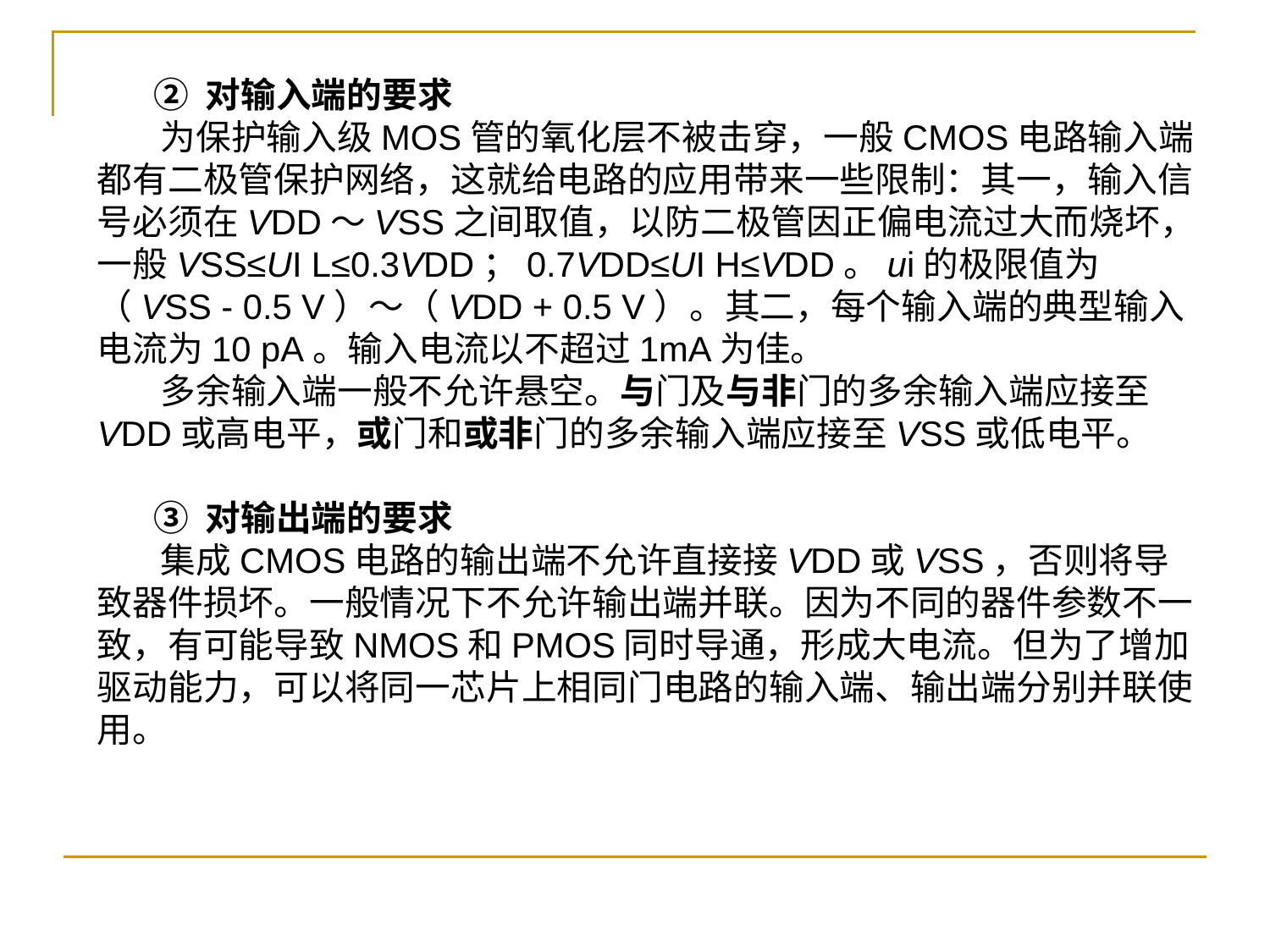

② 对输入端的要求
       为保护输入级MOS管的氧化层不被击穿，一般CMOS电路输入端都有二极管保护网络，这就给电路的应用带来一些限制：其一，输入信号必须在VDD～VSS之间取值，以防二极管因正偏电流过大而烧坏，一般VSS≤UI L≤0.3VDD；0.7VDD≤UI H≤VDD。ui的极限值为（VSS - 0.5 V）～（VDD + 0.5 V）。其二，每个输入端的典型输入电流为10 pA。输入电流以不超过1mA为佳。
       多余输入端一般不允许悬空。与门及与非门的多余输入端应接至VDD或高电平，或门和或非门的多余输入端应接至VSS或低电平。

       ③ 对输出端的要求
       集成CMOS电路的输出端不允许直接接VDD或VSS，否则将导致器件损坏。一般情况下不允许输出端并联。因为不同的器件参数不一致，有可能导致NMOS和PMOS同时导通，形成大电流。但为了增加驱动能力，可以将同一芯片上相同门电路的输入端、输出端分别并联使用。